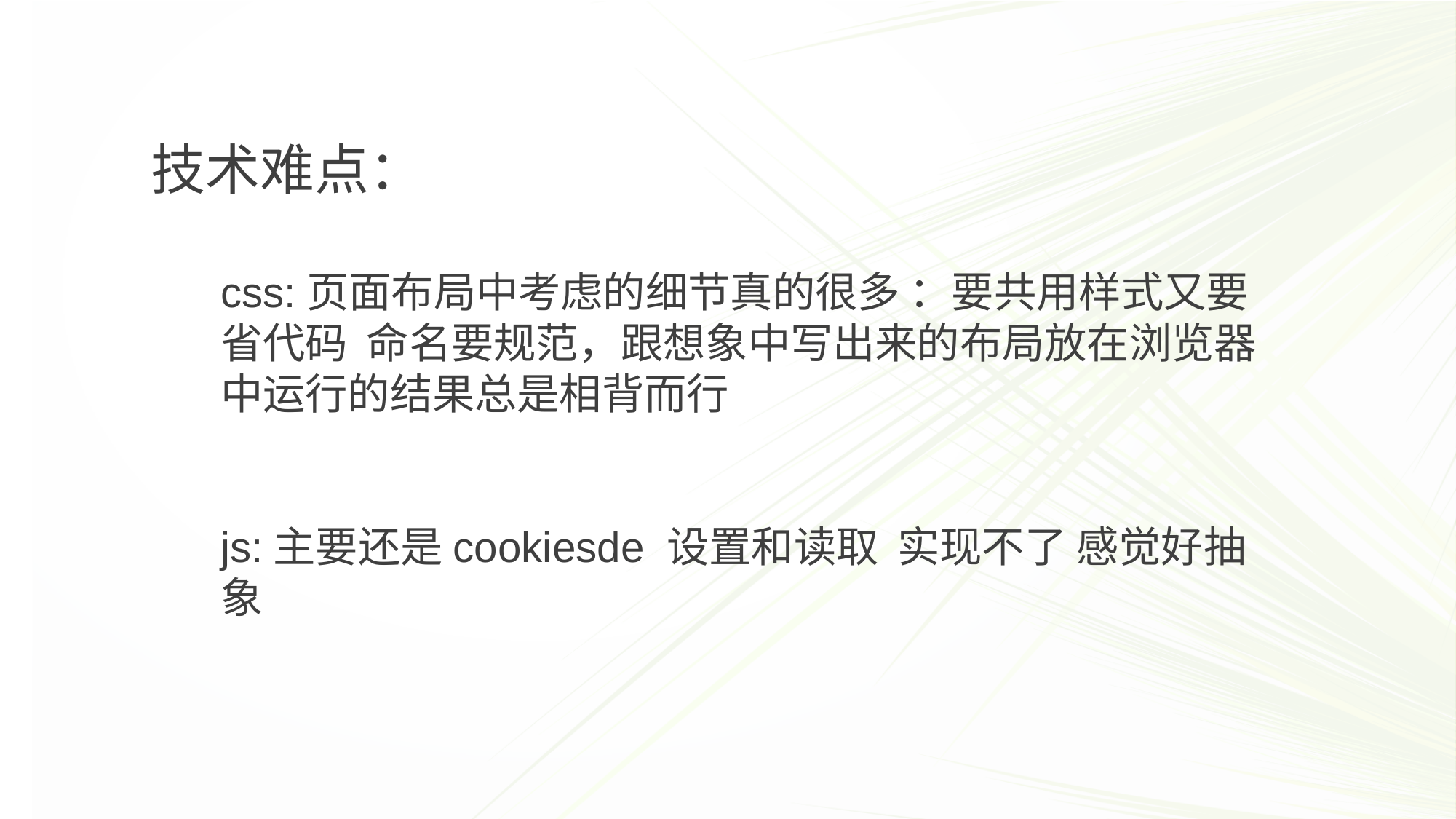

技术难点：

css:页面布局中考虑的细节真的很多 ：要共用样式又要省代码  命名要规范，跟想象中写出来的布局放在浏览器中运行的结果总是相背而行

js:主要还是cookiesde 设置和读取  实现不了 感觉好抽象